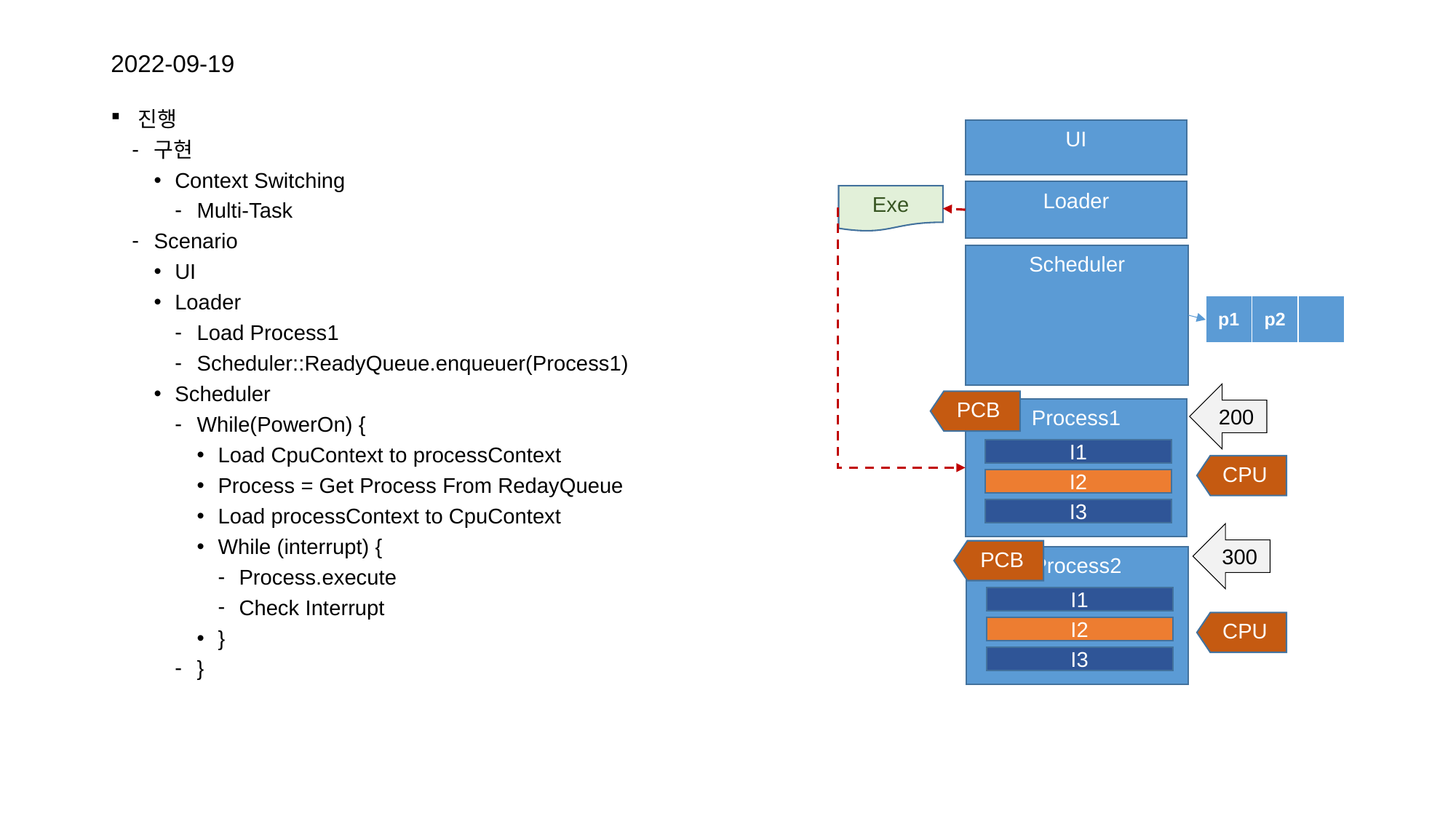

# 2022-09-19
진행
구현
Context Switching
Multi-Task
Scenario
UI
Loader
Load Process1
Scheduler::ReadyQueue.enqueuer(Process1)
Scheduler
While(PowerOn) {
Load CpuContext to processContext
Process = Get Process From RedayQueue
Load processContext to CpuContext
While (interrupt) {
Process.execute
Check Interrupt
}
}
UI
Loader
Exe
Scheduler
200
Process1
I1
I2
I3
300
Process2
I1
I2
I3
| p1 | p2 |  |
| --- | --- | --- |
PCB
CPU
PCB
CPU